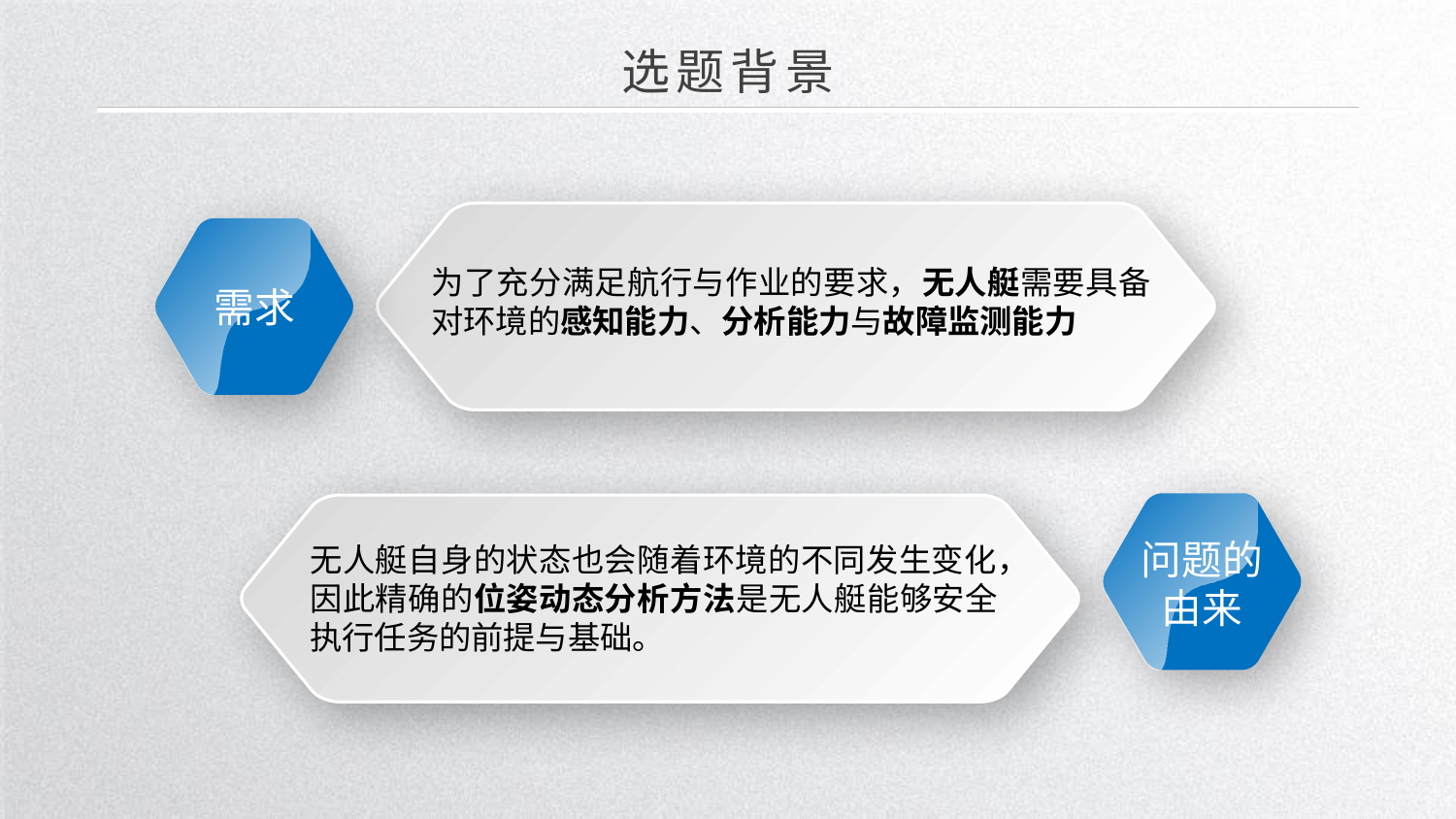

选题背景

需求
为了充分满足航行与作业的要求，无人艇需要具备对环境的感知能力、分析能力与故障监测能力

问题的由来

无人艇自身的状态也会随着环境的不同发生变化，
因此精确的位姿动态分析方法是无人艇能够安全执行任务的前提与基础。